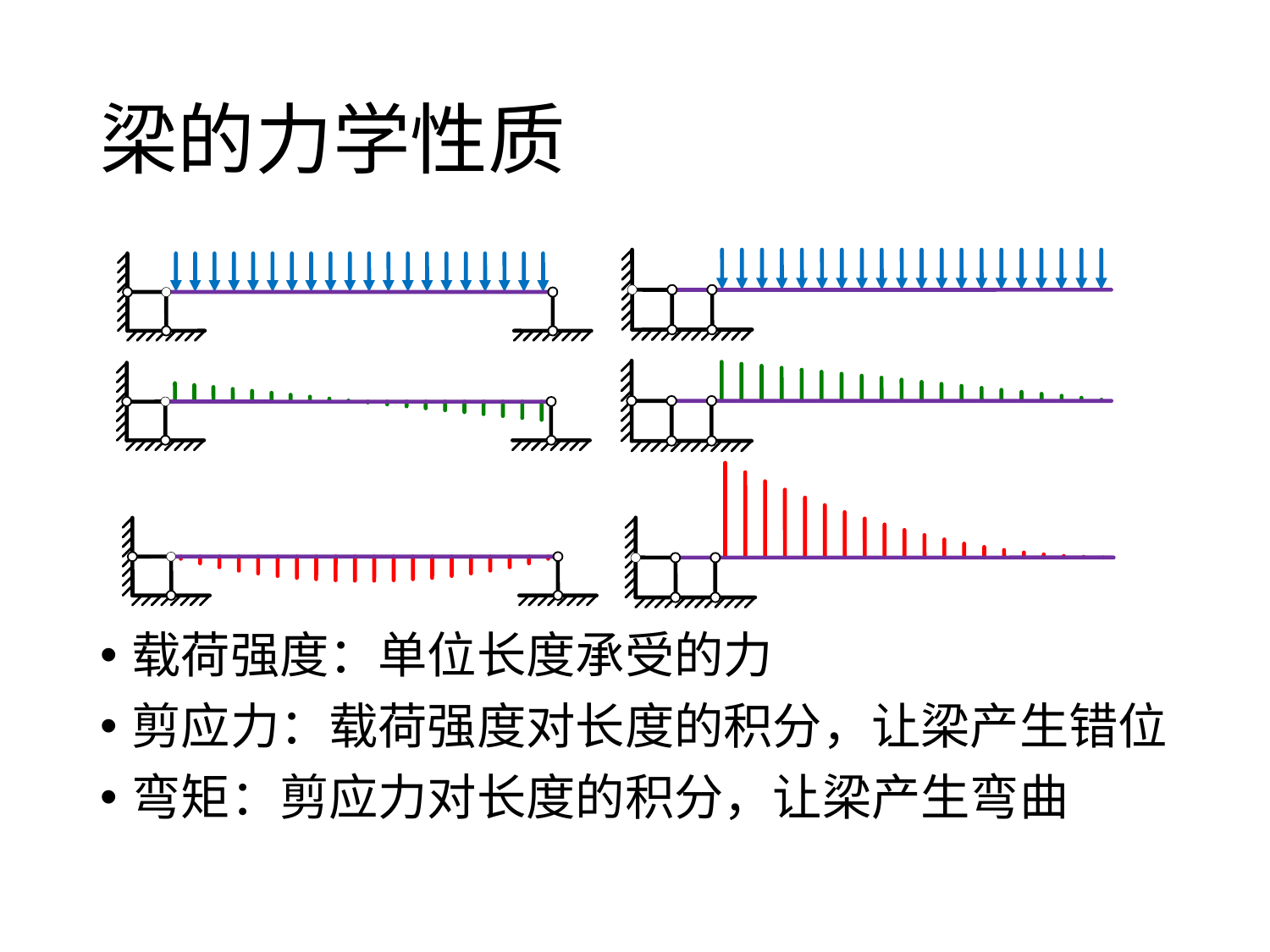

# 梁的力学性质

载荷强度：单位长度承受的力
剪应力：载荷强度对长度的积分，让梁产生错位
弯矩：剪应力对长度的积分，让梁产生弯曲